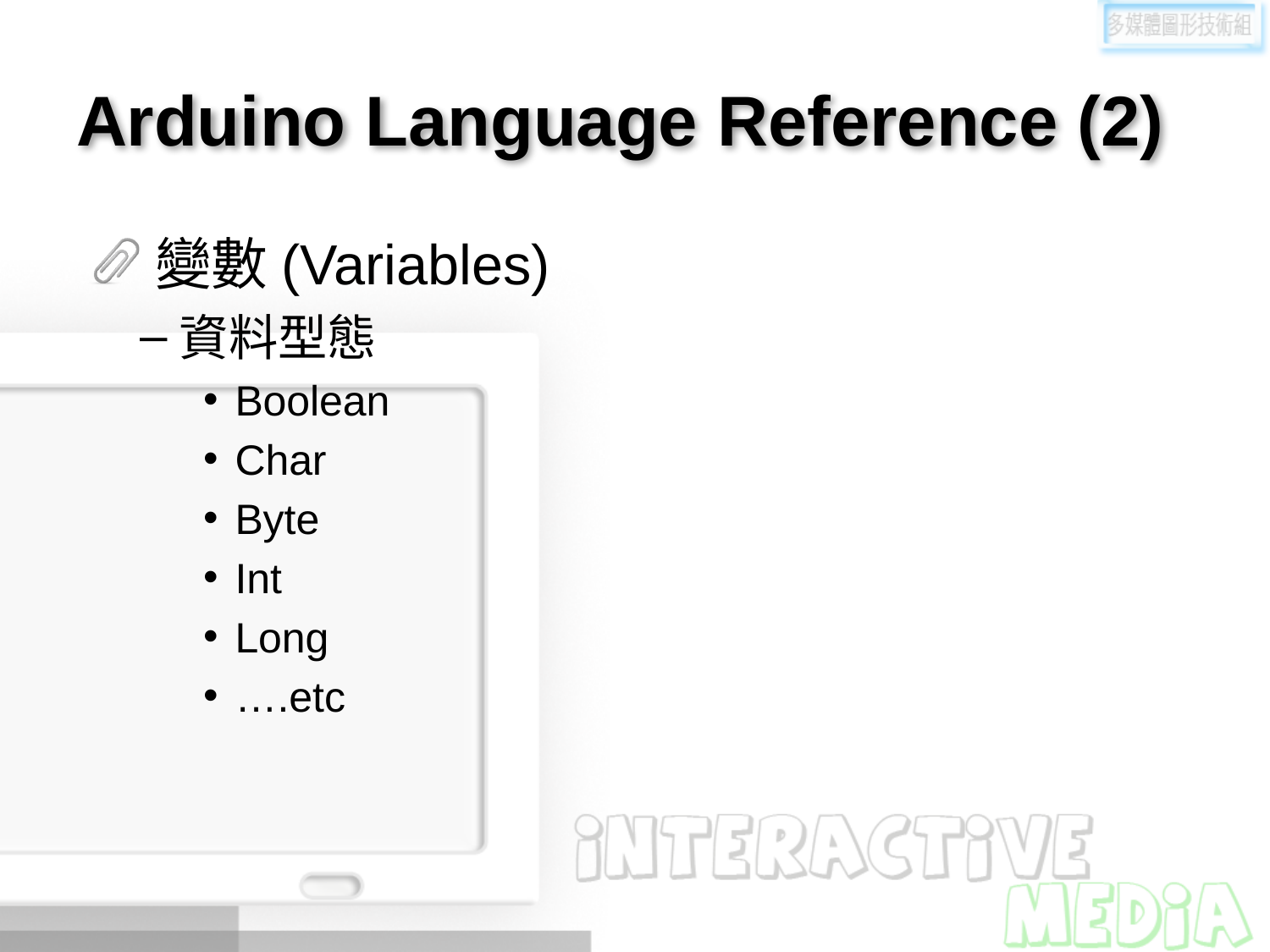

# Arduino Language Reference (2)
變數(Variables)
資料型態
Boolean
Char
Byte
Int
Long
….etc